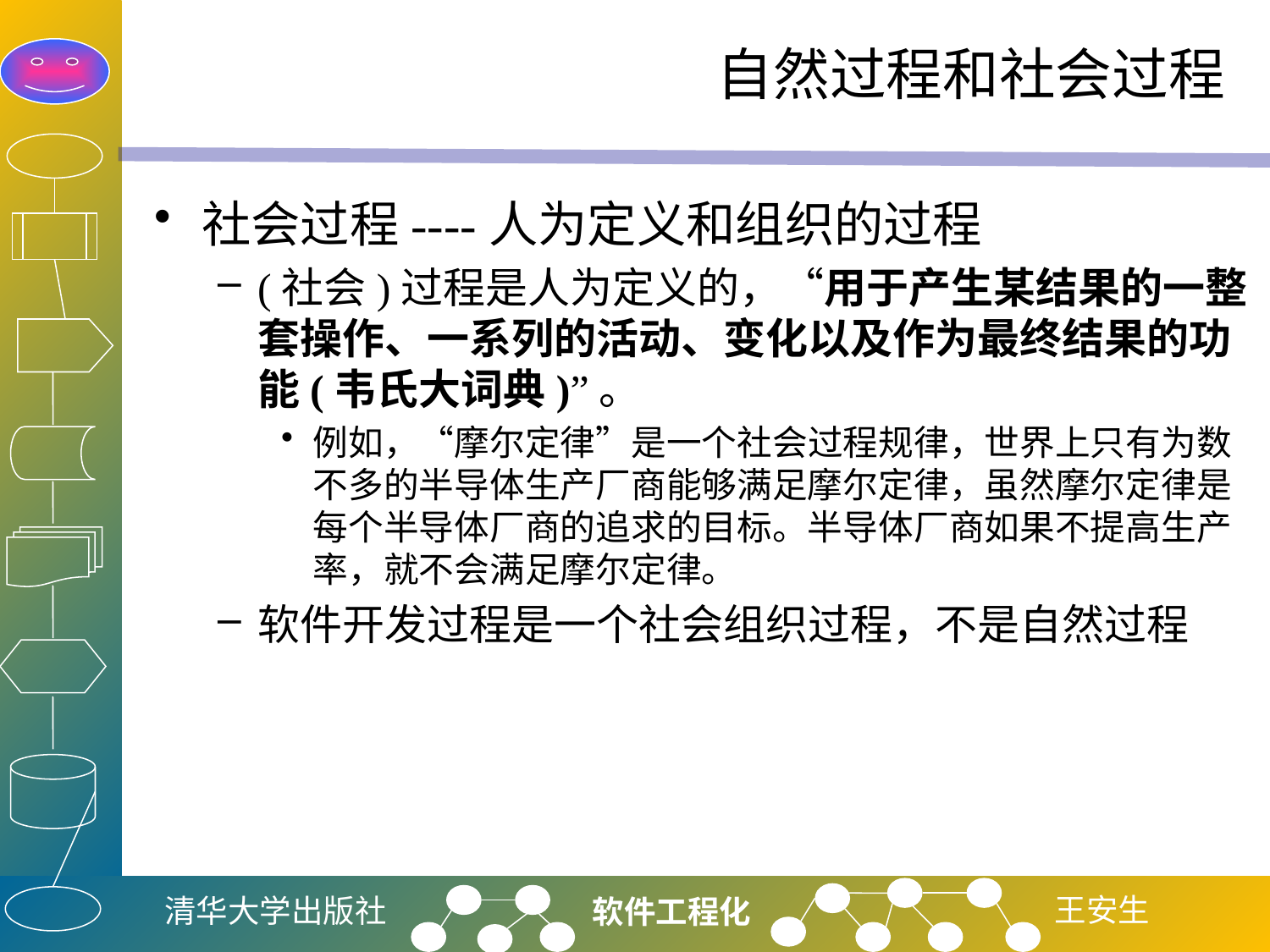

# 自然过程和社会过程
社会过程----人为定义和组织的过程
(社会)过程是人为定义的，“用于产生某结果的一整套操作、一系列的活动、变化以及作为最终结果的功能(韦氏大词典)”。
例如，“摩尔定律”是一个社会过程规律，世界上只有为数不多的半导体生产厂商能够满足摩尔定律，虽然摩尔定律是每个半导体厂商的追求的目标。半导体厂商如果不提高生产率，就不会满足摩尔定律。
软件开发过程是一个社会组织过程，不是自然过程